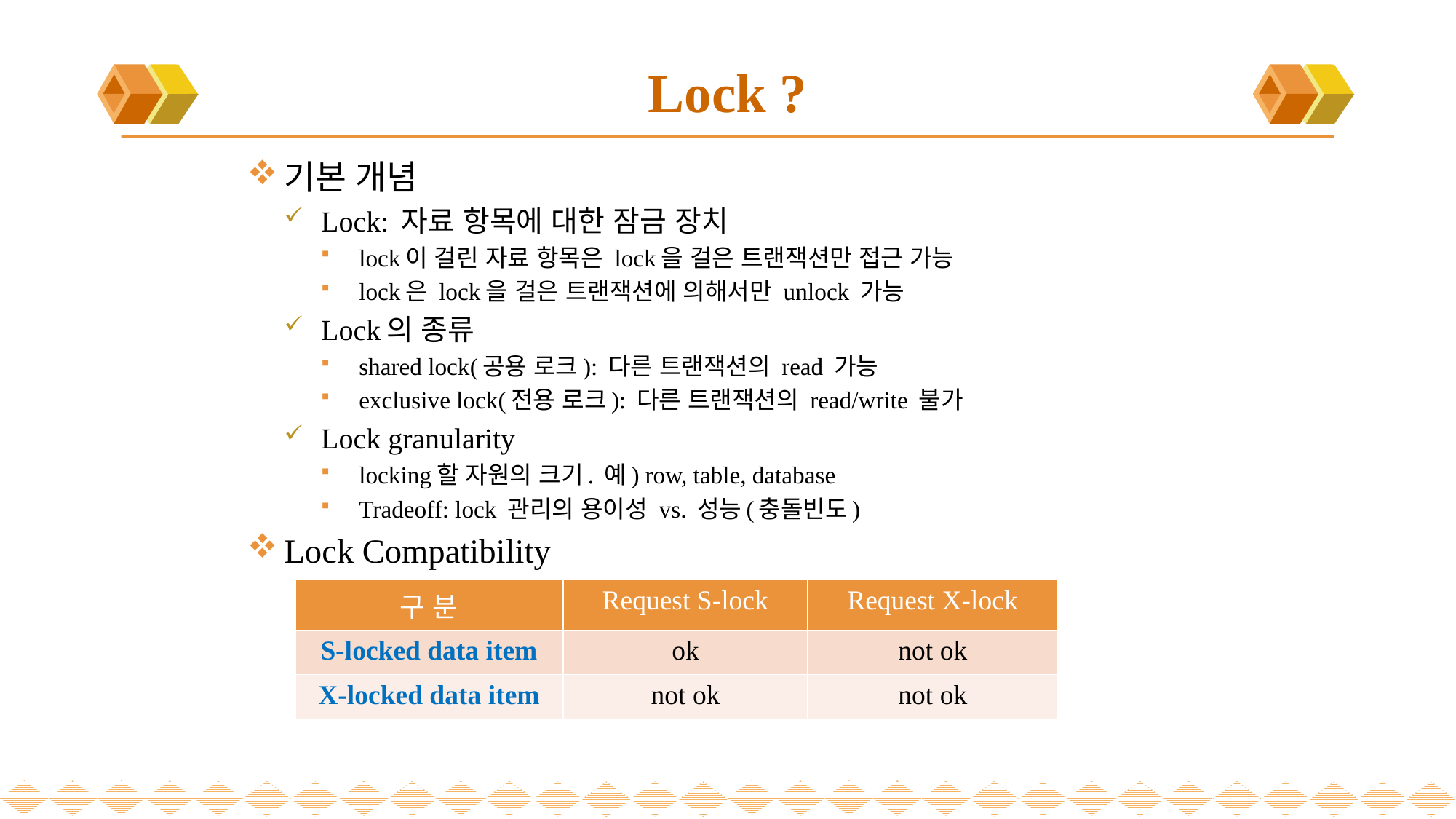

# Lock ?
기본 개념
Lock: 자료 항목에 대한 잠금 장치
lock이 걸린 자료 항목은 lock을 걸은 트랜잭션만 접근 가능
lock은 lock을 걸은 트랜잭션에 의해서만 unlock 가능
Lock의 종류
shared lock(공용 로크): 다른 트랜잭션의 read 가능
exclusive lock(전용 로크): 다른 트랜잭션의 read/write 불가
Lock granularity
locking할 자원의 크기. 예) row, table, database
Tradeoff: lock 관리의 용이성 vs. 성능(충돌빈도)
Lock Compatibility
| 구 분 | Request S-lock | Request X-lock |
| --- | --- | --- |
| S-locked data item | ok | not ok |
| X-locked data item | not ok | not ok |